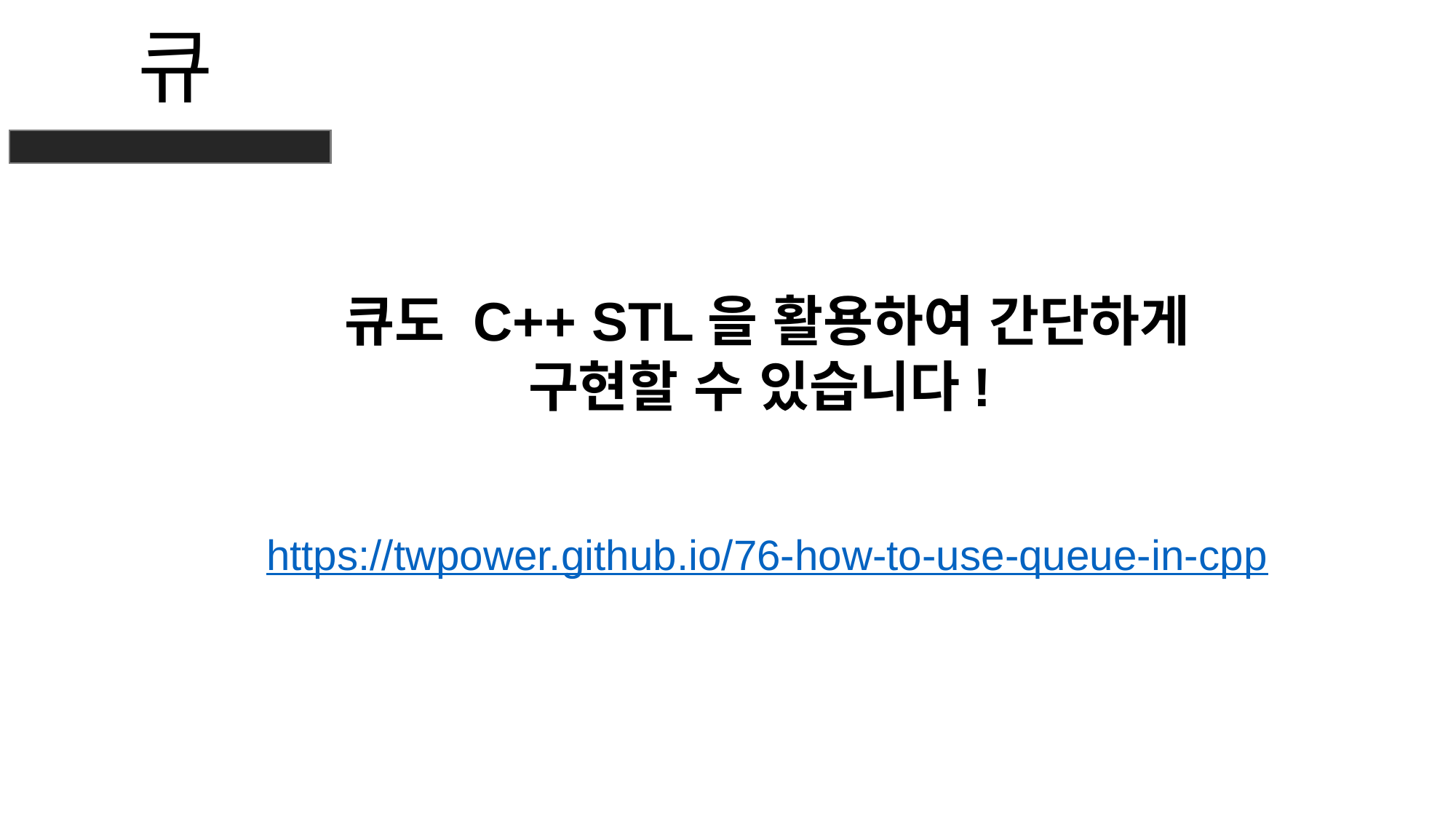

큐

큐도 C++ STL을 활용하여 간단하게
구현할 수 있습니다!
https://twpower.github.io/76-how-to-use-queue-in-cpp